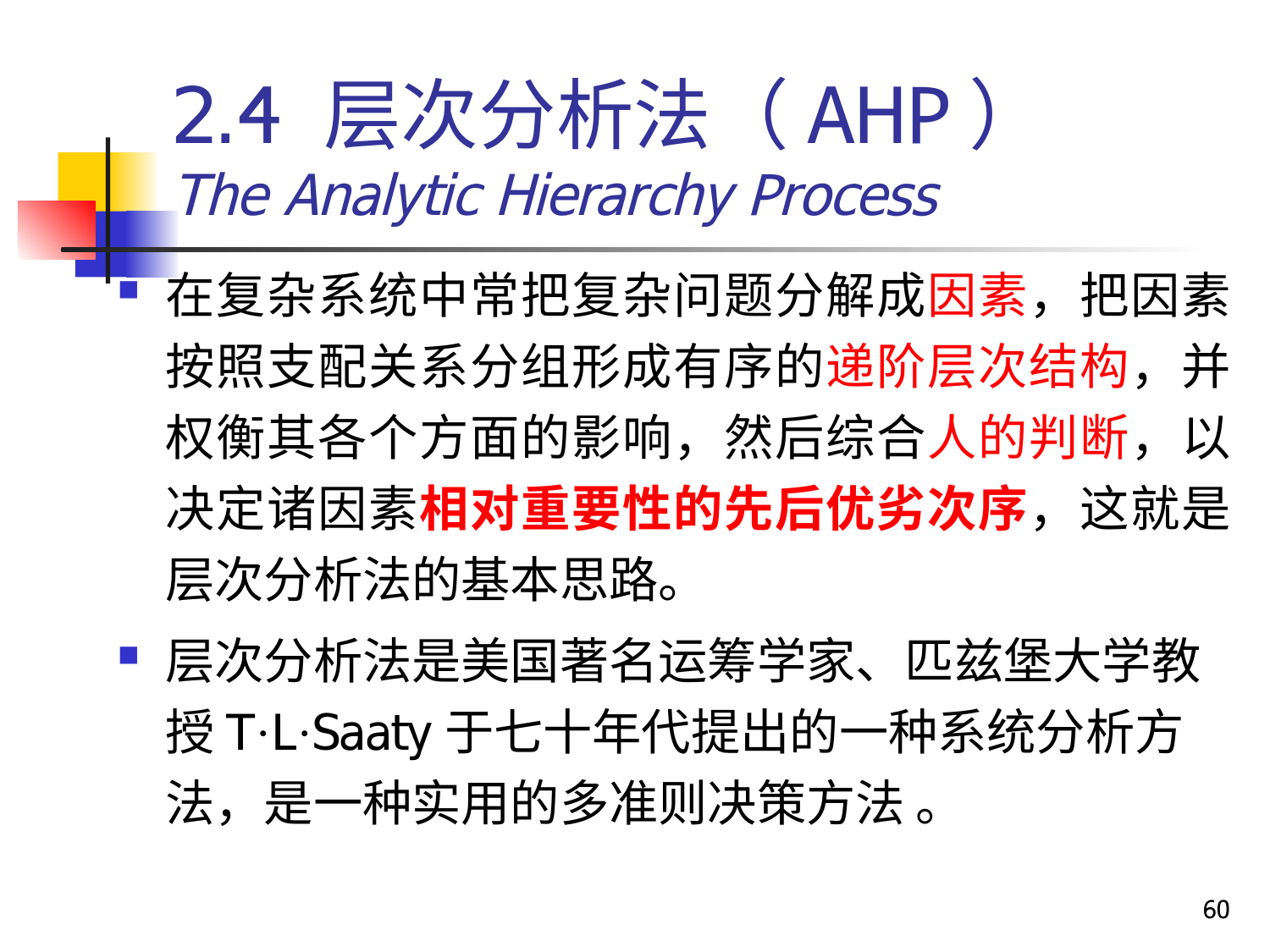

# 2.4 层次分析法（AHP） The Analytic Hierarchy Process
在复杂系统中常把复杂问题分解成因素，把因素按照支配关系分组形成有序的递阶层次结构，并权衡其各个方面的影响，然后综合人的判断，以决定诸因素相对重要性的先后优劣次序，这就是层次分析法的基本思路。
层次分析法是美国著名运筹学家、匹兹堡大学教授T·L·Saaty于七十年代提出的一种系统分析方法，是一种实用的多准则决策方法 。
60